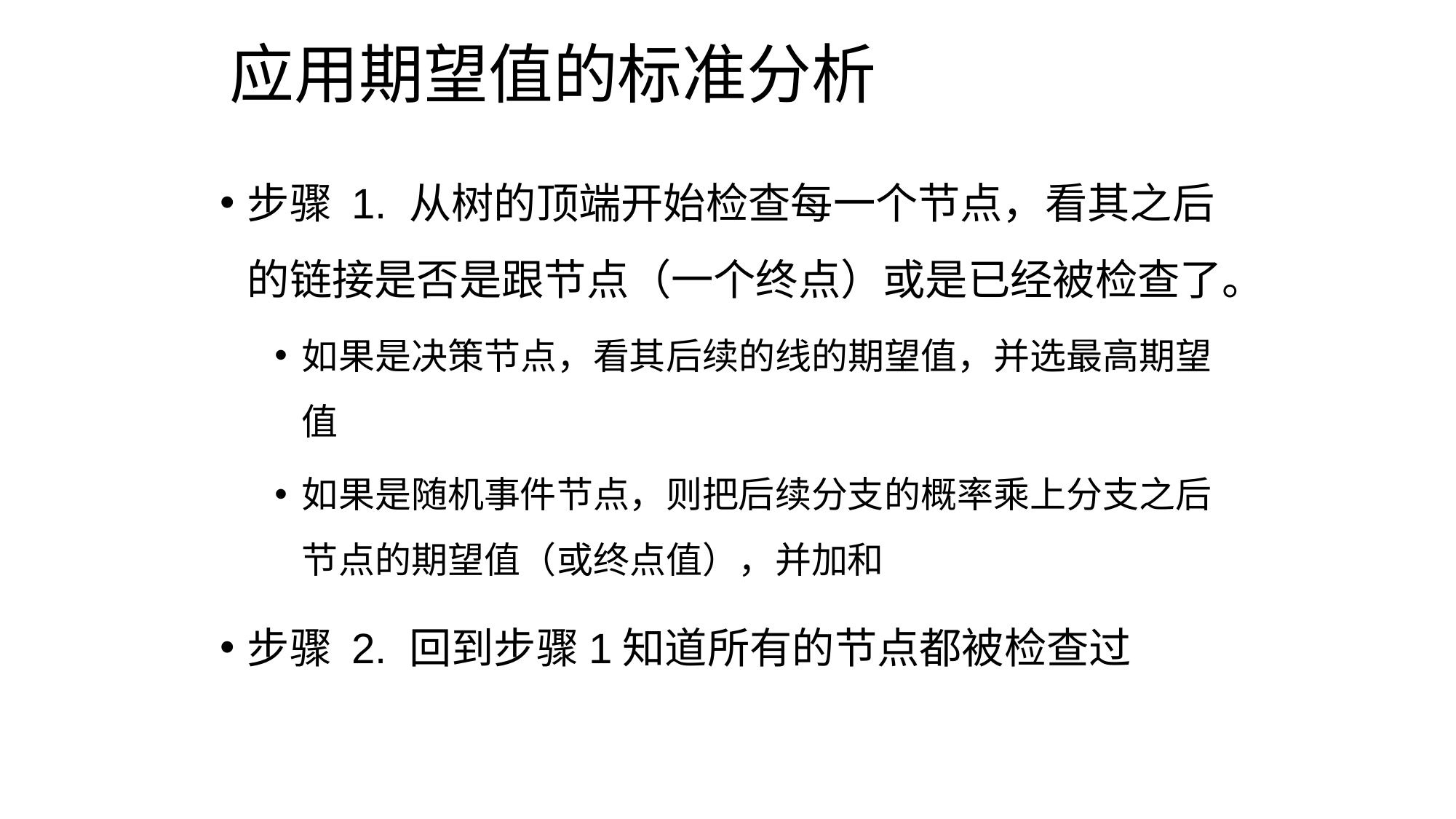

# 应用期望值的标准分析
步骤 1. 从树的顶端开始检查每一个节点，看其之后的链接是否是跟节点（一个终点）或是已经被检查了。
如果是决策节点，看其后续的线的期望值，并选最高期望值
如果是随机事件节点，则把后续分支的概率乘上分支之后节点的期望值（或终点值），并加和
步骤 2. 回到步骤1知道所有的节点都被检查过